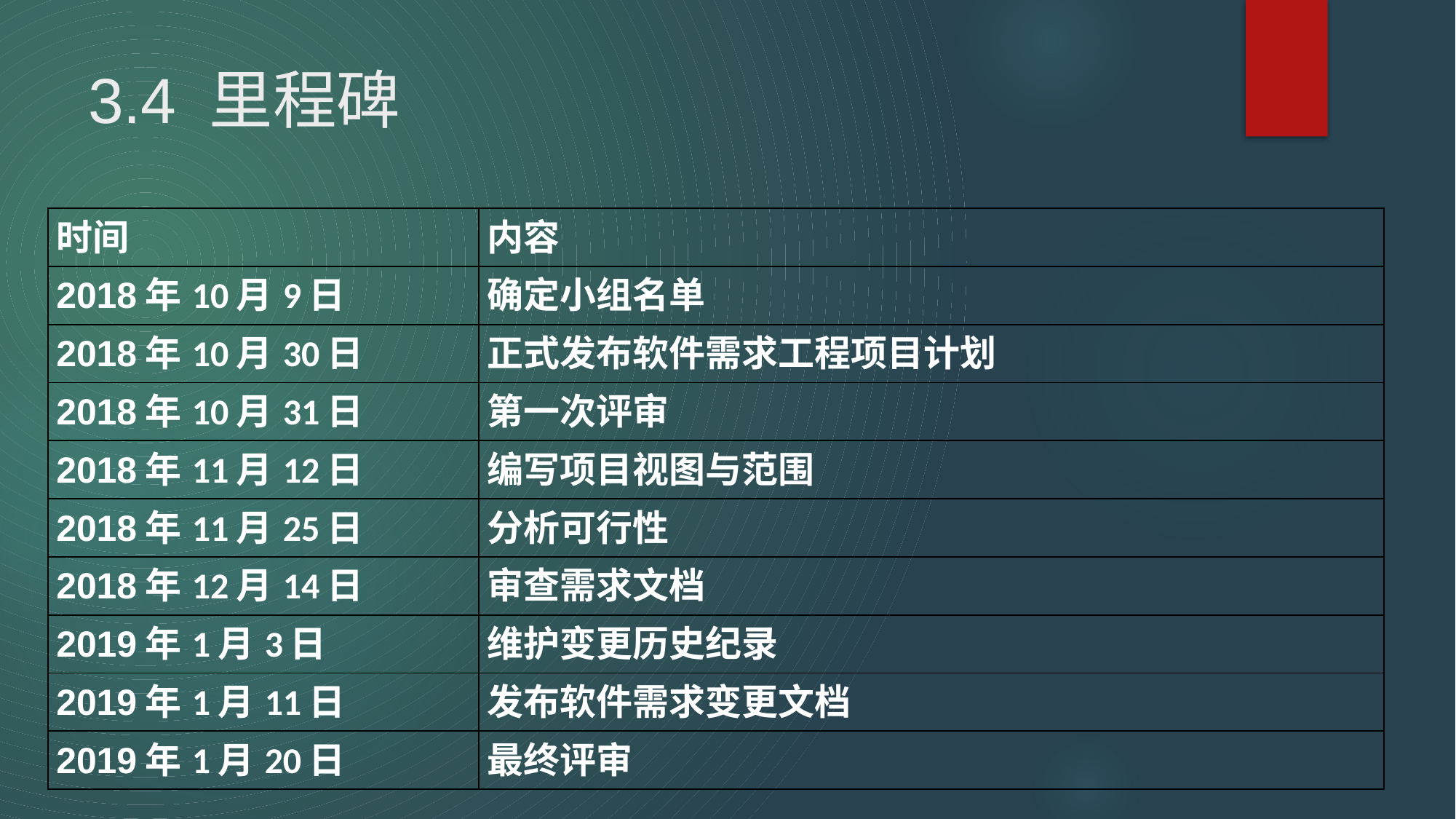

# 3.4 里程碑
| 时间 | 内容 |
| --- | --- |
| 2018年10月9日 | 确定小组名单 |
| 2018年10月30日 | 正式发布软件需求工程项目计划 |
| 2018年10月31日 | 第一次评审 |
| 2018年11月12日 | 编写项目视图与范围 |
| 2018年11月25日 | 分析可行性 |
| 2018年12月14日 | 审查需求文档 |
| 2019年1月3日 | 维护变更历史纪录 |
| 2019年1月11日 | 发布软件需求变更文档 |
| 2019年1月20日 | 最终评审 |